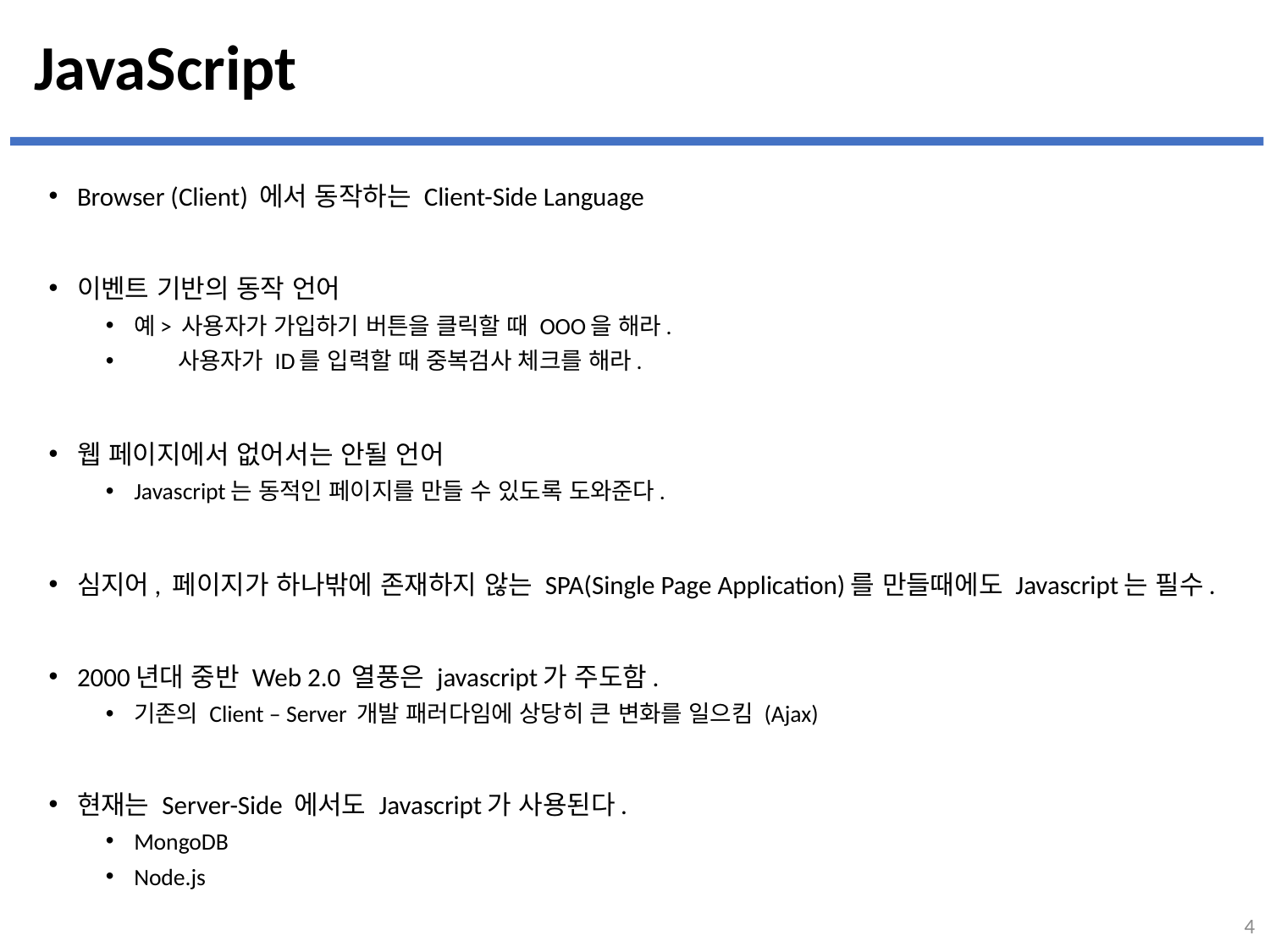

# JavaScript
Browser (Client) 에서 동작하는 Client-Side Language

이벤트 기반의 동작 언어
예> 사용자가 가입하기 버튼을 클릭할 때 OOO을 해라.
      사용자가 ID를 입력할 때 중복검사 체크를 해라.

웹 페이지에서 없어서는 안될 언어
Javascript는 동적인 페이지를 만들 수 있도록 도와준다.

심지어, 페이지가 하나밖에 존재하지 않는 SPA(Single Page Application)를 만들때에도 Javascript는 필수.

2000년대 중반 Web 2.0 열풍은 javascript가 주도함.
기존의 Client – Server 개발 패러다임에 상당히 큰 변화를 일으킴 (Ajax)

현재는 Server-Side 에서도 Javascript가 사용된다.
MongoDB
Node.js

4